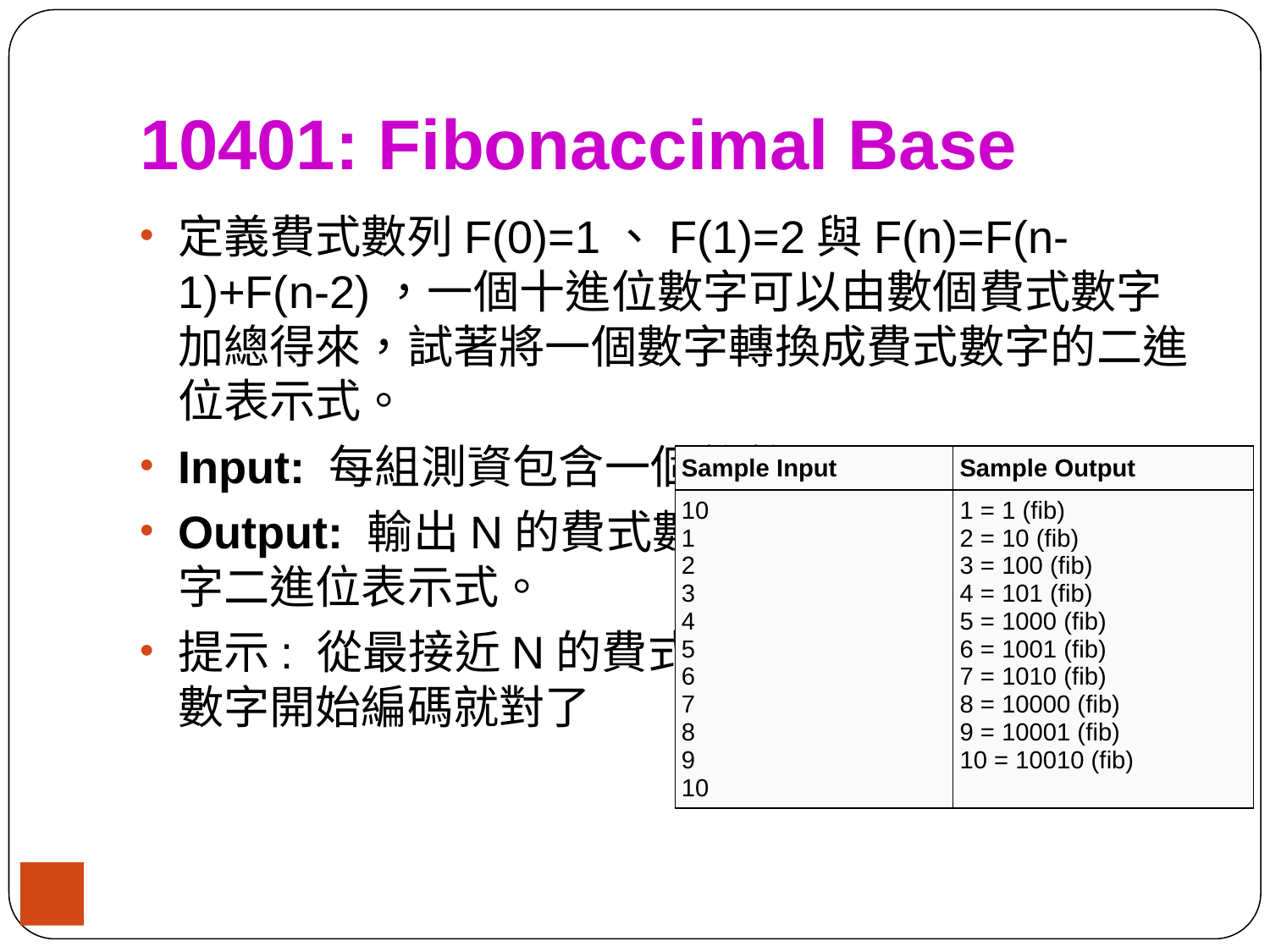

# 10401: Fibonaccimal Base
定義費式數列F(0)=1、F(1)=2與F(n)=F(n-1)+F(n-2)，一個十進位數字可以由數個費式數字加總得來，試著將一個數字轉換成費式數字的二進位表示式。
Input: 每組測資包含一個整數N。
Output: 輸出N的費式數
字二進位表示式。
提示: 從最接近N的費式
數字開始編碼就對了
| Sample Input | Sample Output |
| --- | --- |
| 10 1 2 3 4 5 6 7 8 9 10 | 1 = 1 (fib) 2 = 10 (fib) 3 = 100 (fib) 4 = 101 (fib) 5 = 1000 (fib) 6 = 1001 (fib) 7 = 1010 (fib) 8 = 10000 (fib) 9 = 10001 (fib) 10 = 10010 (fib) |